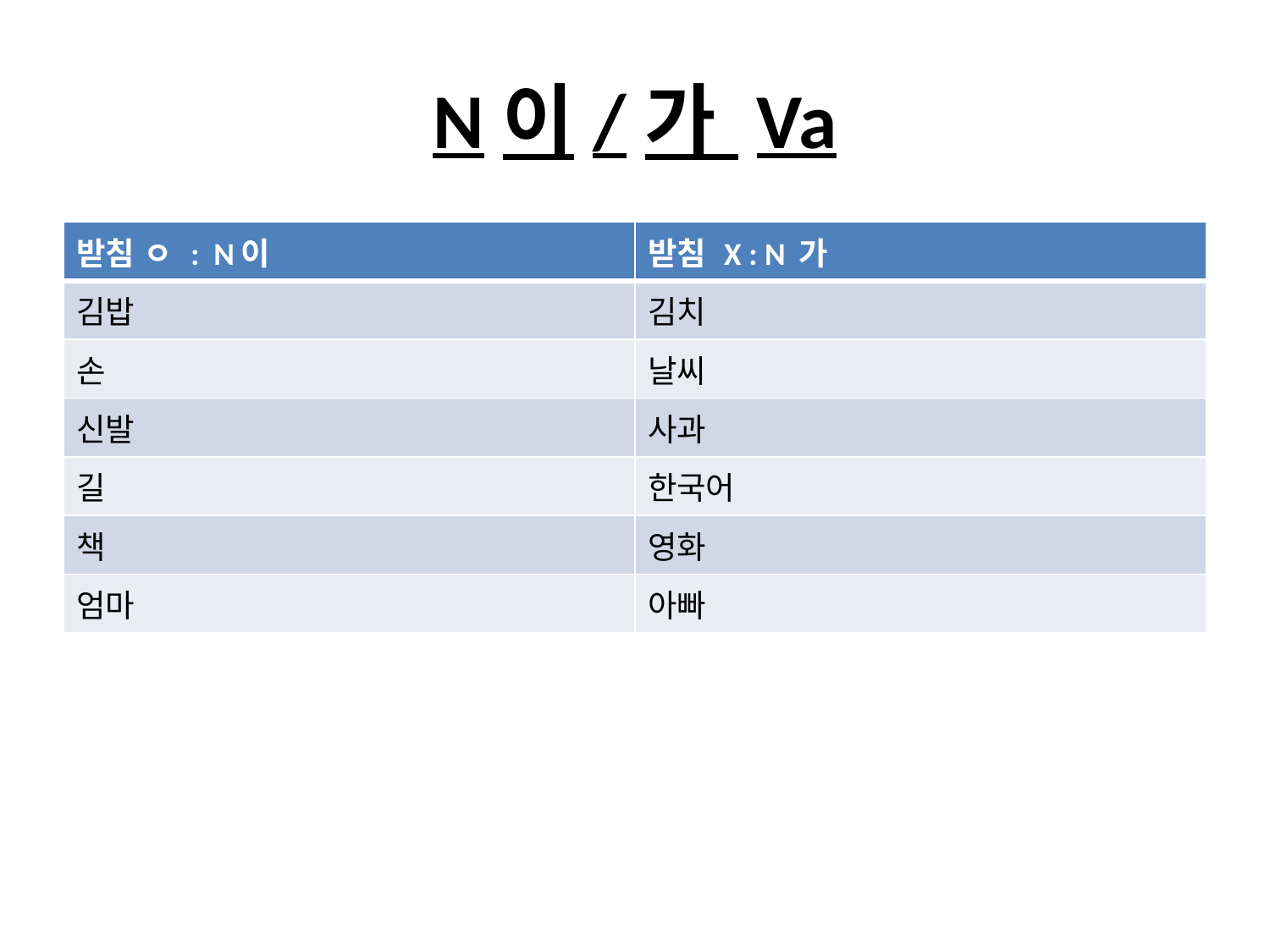

# N이/가 Va
| 받침 ㅇ : N이 | 받침 X : N 가 |
| --- | --- |
| 김밥 | 김치 |
| 손 | 날씨 |
| 신발 | 사과 |
| 길 | 한국어 |
| 책 | 영화 |
| 엄마 | 아빠 |